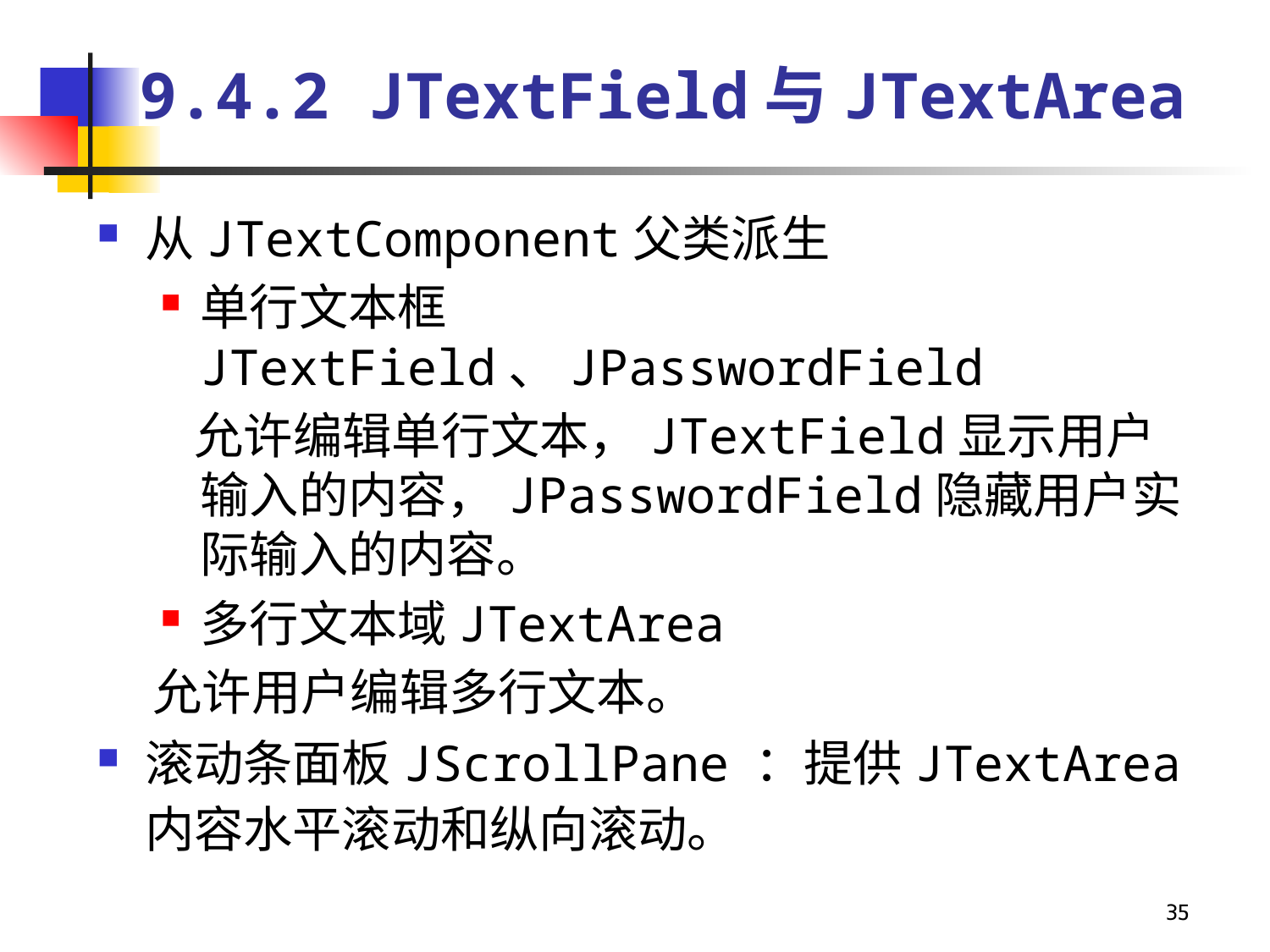

# 9.4.2 JTextField与JTextArea
从JTextComponent父类派生
单行文本框JTextField、JPasswordField
  允许编辑单行文本，JTextField显示用户输入的内容，JPasswordField隐藏用户实际输入的内容。
多行文本域JTextArea
    允许用户编辑多行文本。
滚动条面板JScrollPane ：提供JTextArea内容水平滚动和纵向滚动。